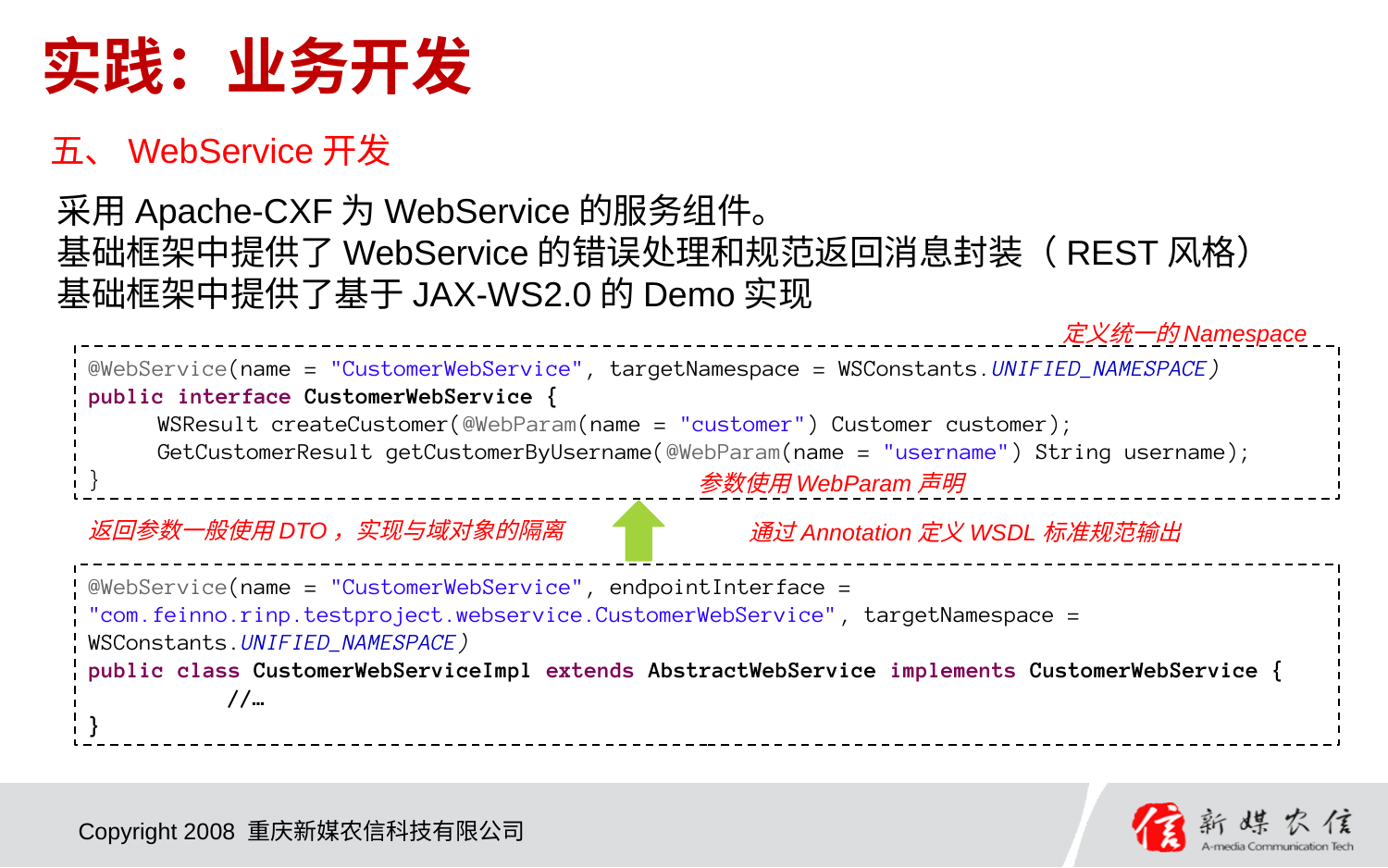

# 实践：业务开发
五、WebService开发
采用Apache-CXF为WebService的服务组件。
基础框架中提供了WebService的错误处理和规范返回消息封装（REST风格）
基础框架中提供了基于JAX-WS2.0的Demo实现
定义统一的Namespace
@WebService(name = "CustomerWebService", targetNamespace = WSConstants.UNIFIED_NAMESPACE)
public interface CustomerWebService {
WSResult createCustomer(@WebParam(name = "customer") Customer customer);
GetCustomerResult getCustomerByUsername(@WebParam(name = "username") String username);
}
参数使用WebParam声明

返回参数一般使用DTO，实现与域对象的隔离
通过Annotation定义WSDL标准规范输出
@WebService(name = "CustomerWebService", endpointInterface = "com.feinno.rinp.testproject.webservice.CustomerWebService", targetNamespace = WSConstants.UNIFIED_NAMESPACE)
public class CustomerWebServiceImpl extends AbstractWebService implements CustomerWebService {
	//…
}